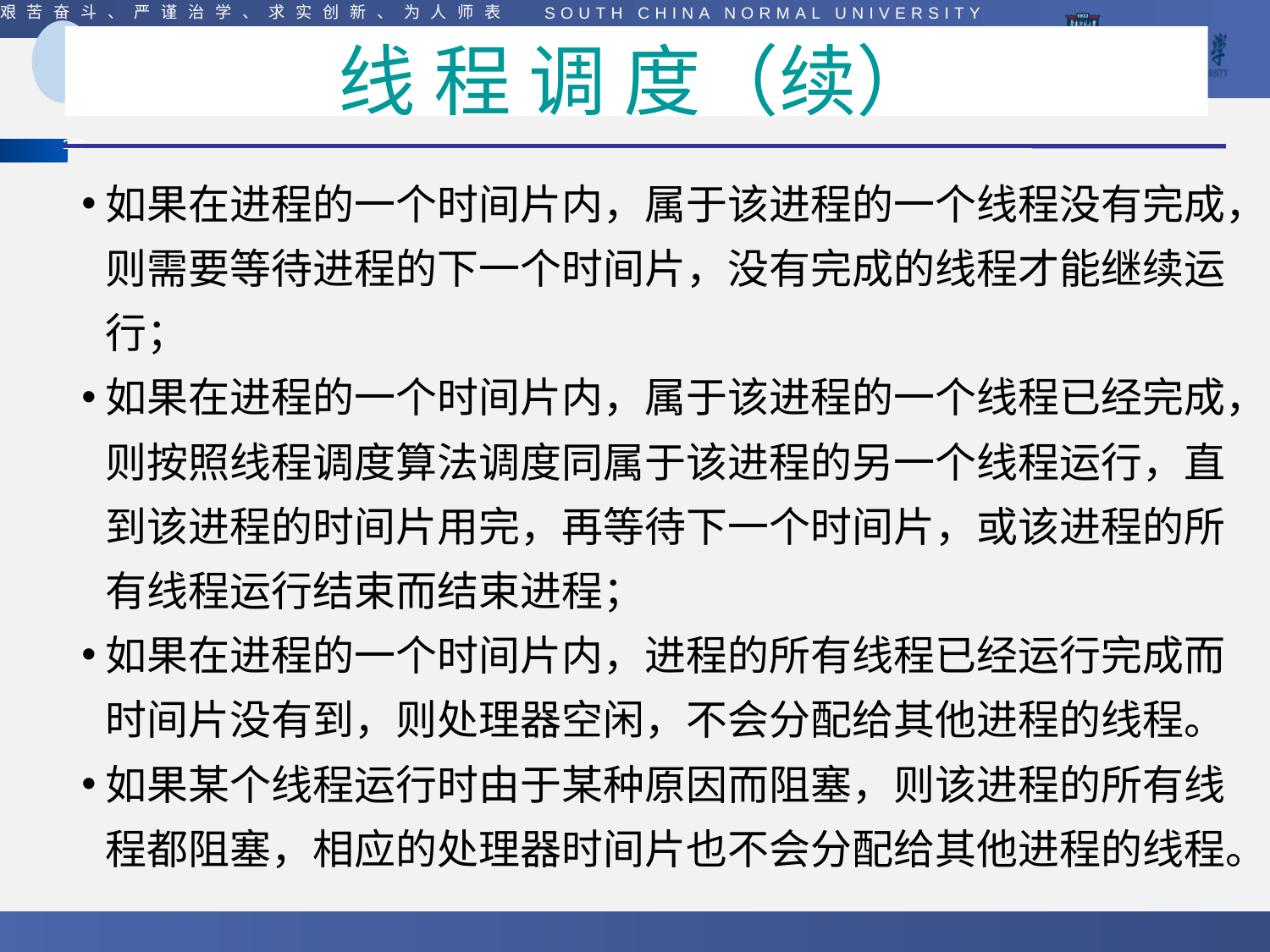

#
线 程 调 度（续）
如果在进程的一个时间片内，属于该进程的一个线程没有完成，则需要等待进程的下一个时间片，没有完成的线程才能继续运行；
如果在进程的一个时间片内，属于该进程的一个线程已经完成，则按照线程调度算法调度同属于该进程的另一个线程运行，直到该进程的时间片用完，再等待下一个时间片，或该进程的所有线程运行结束而结束进程；
如果在进程的一个时间片内，进程的所有线程已经运行完成而时间片没有到，则处理器空闲，不会分配给其他进程的线程。
如果某个线程运行时由于某种原因而阻塞，则该进程的所有线程都阻塞，相应的处理器时间片也不会分配给其他进程的线程。

206